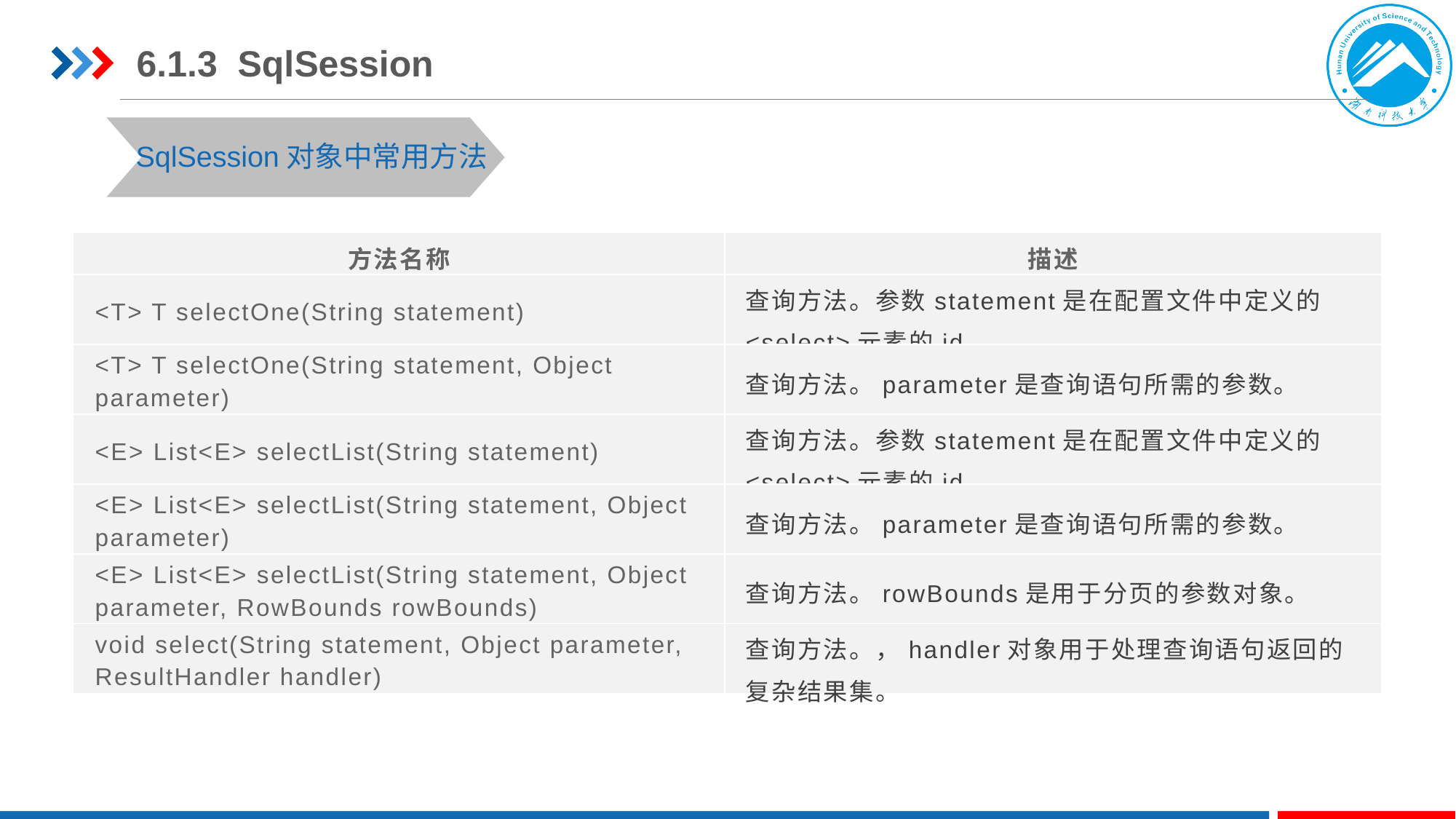

6.1.3  SqlSession

SqlSession对象中常用方法
| 方法名称 | 描述 |
| --- | --- |
| <T> T selectOne(String statement) | 查询方法。参数statement是在配置文件中定义的<select>元素的id。 |
| <T> T selectOne(String statement, Object parameter) | 查询方法。parameter是查询语句所需的参数。 |
| <E> List<E> selectList(String statement) | 查询方法。参数statement是在配置文件中定义的<select>元素的id。 |
| <E> List<E> selectList(String statement, Object parameter) | 查询方法。parameter是查询语句所需的参数。 |
| <E> List<E> selectList(String statement, Object parameter, RowBounds rowBounds) | 查询方法。rowBounds是用于分页的参数对象。 |
| void select(String statement, Object parameter, ResultHandler handler) | 查询方法。，handler对象用于处理查询语句返回的复杂结果集。 |